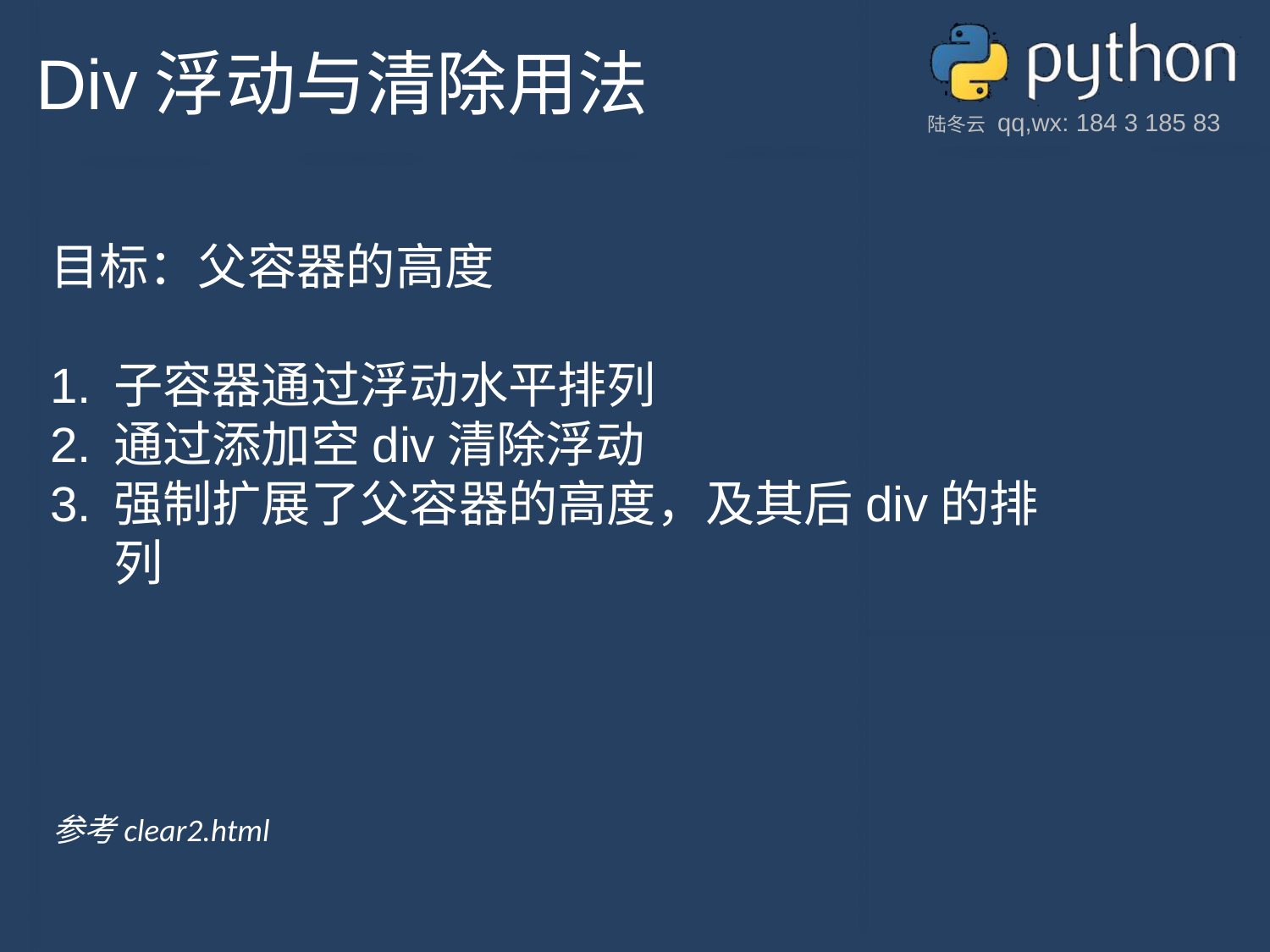

Div浮动与清除用法
目标：父容器的高度

子容器通过浮动水平排列
通过添加空div清除浮动
强制扩展了父容器的高度，及其后div的排列
参考clear2.html